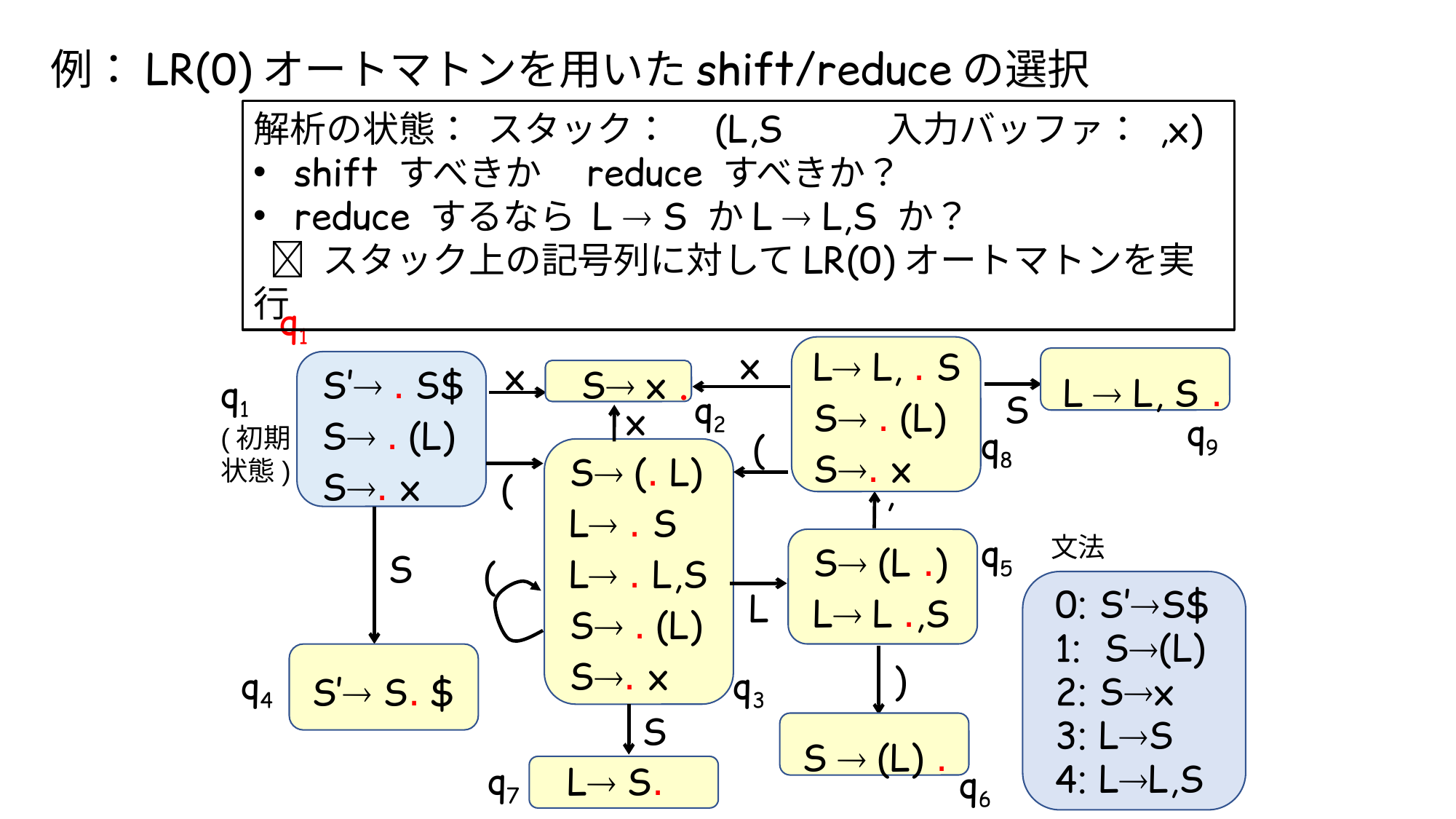

# 例：LR(0)オートマトンを用いたshift/reduceの選択
解析の状態：  スタック：　(L,S  　　入力バッファ： ,x)
shift すべきか　reduce すべきか？
reduce するなら L → S かL → L,S か？
  ⇒ スタック上の記号列に対してLR(0)オートマトンを実行
q1
L→ L, . S
S→ . (L)
S→. x

x

L → L, S .
x
S’→ . S$
S→ . (L)
S→. x
S→ x .

x

q1
(初期
状態)
q2
S
q9
q8
(
S→ (. L)
L→ . S
L→ . L,S
S→ . (L)
S→. x

(
,
文法
q5
S→ (L .)
L→ L .,S

S
(
 0: S’→S$
 1:  S→(L)
 2: S→x
 3: L→S
 4: L→L,S
L

S’→ S. $
)
q3
q4
S

S → (L) .
L→ S.
q7

q6